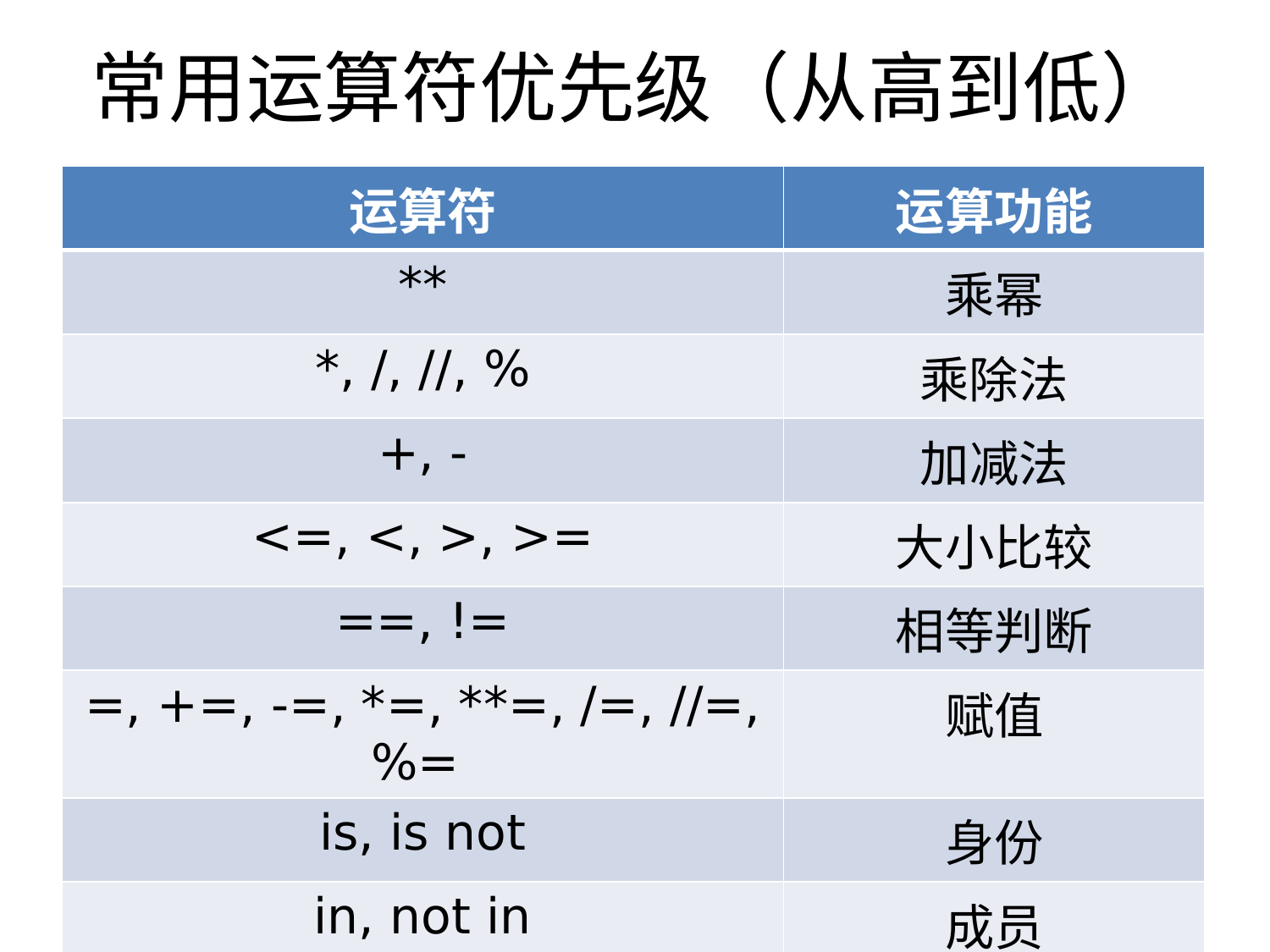

# 常用运算符优先级（从高到低）
| 运算符 | 运算功能 |
| --- | --- |
| \*\* | 乘幂 |
| \*, /, //, % | 乘除法 |
| +, - | 加减法 |
| <=, <, >, >= | 大小比较 |
| ==, != | 相等判断 |
| =, +=, -=, \*=, \*\*=, /=, //=, %= | 赋值 |
| is, is not | 身份 |
| in, not in | 成员 |
| and, or, not | 逻辑 |